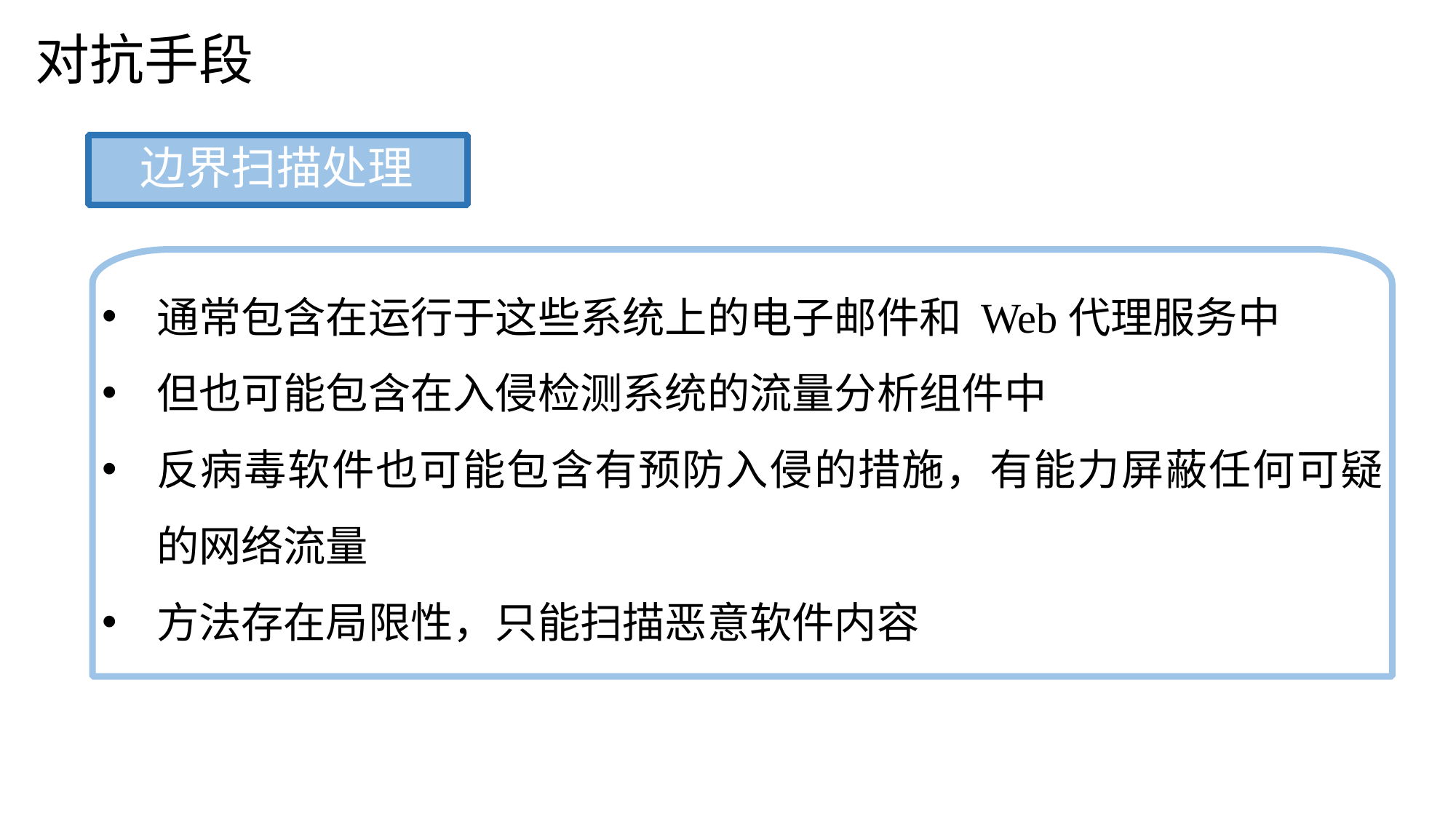

对抗手段

边界扫描处理
通常包含在运行于这些系统上的电子邮件和 Web代理服务中
但也可能包含在入侵检测系统的流量分析组件中
反病毒软件也可能包含有预防入侵的措施，有能力屏蔽任何可疑的网络流量
方法存在局限性，只能扫描恶意软件内容